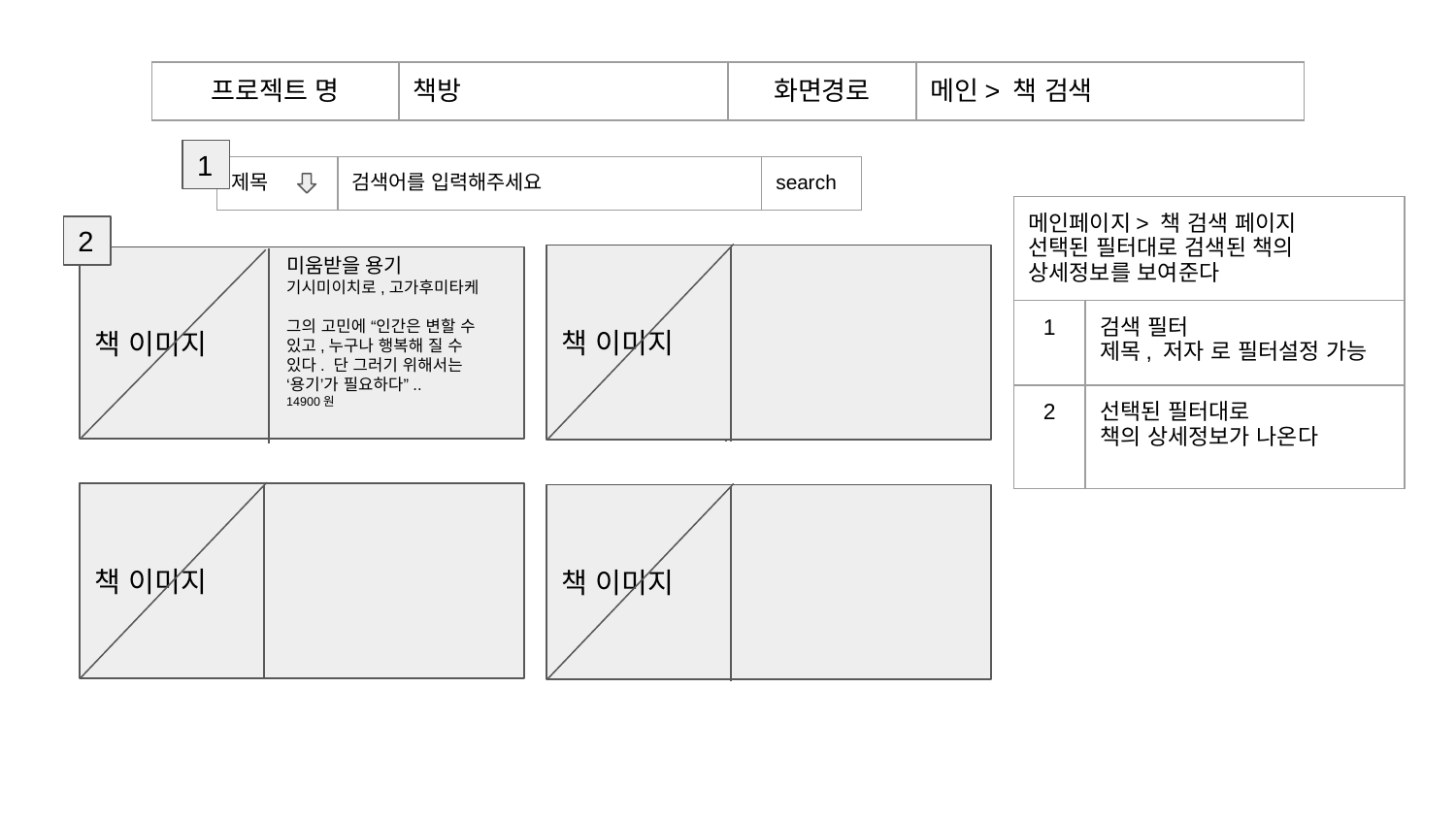

| 프로젝트 명 | 책방 | 화면경로 | 메인> 책 검색 |
| --- | --- | --- | --- |
1
| 제목 | 검색어를 입력해주세요 | search |
| --- | --- | --- |

| 메인페이지> 책 검색 페이지 선택된 필터대로 검색된 책의 상세정보를 보여준다 |  |
| --- | --- |
| 1 | 검색 필터 제목, 저자 로 필터설정 가능 |
| 2 | 선택된 필터대로 책의 상세정보가 나온다 |
2
미움받을 용기
기시미이치로,고가후미타케

그의 고민에 “인간은 변할 수 있고,누구나 행복해 질 수 있다. 단 그러기 위해서는 ‘용기’가 필요하다”..
14900원
책 이미지
책 이미지

책 이미지
책 이미지